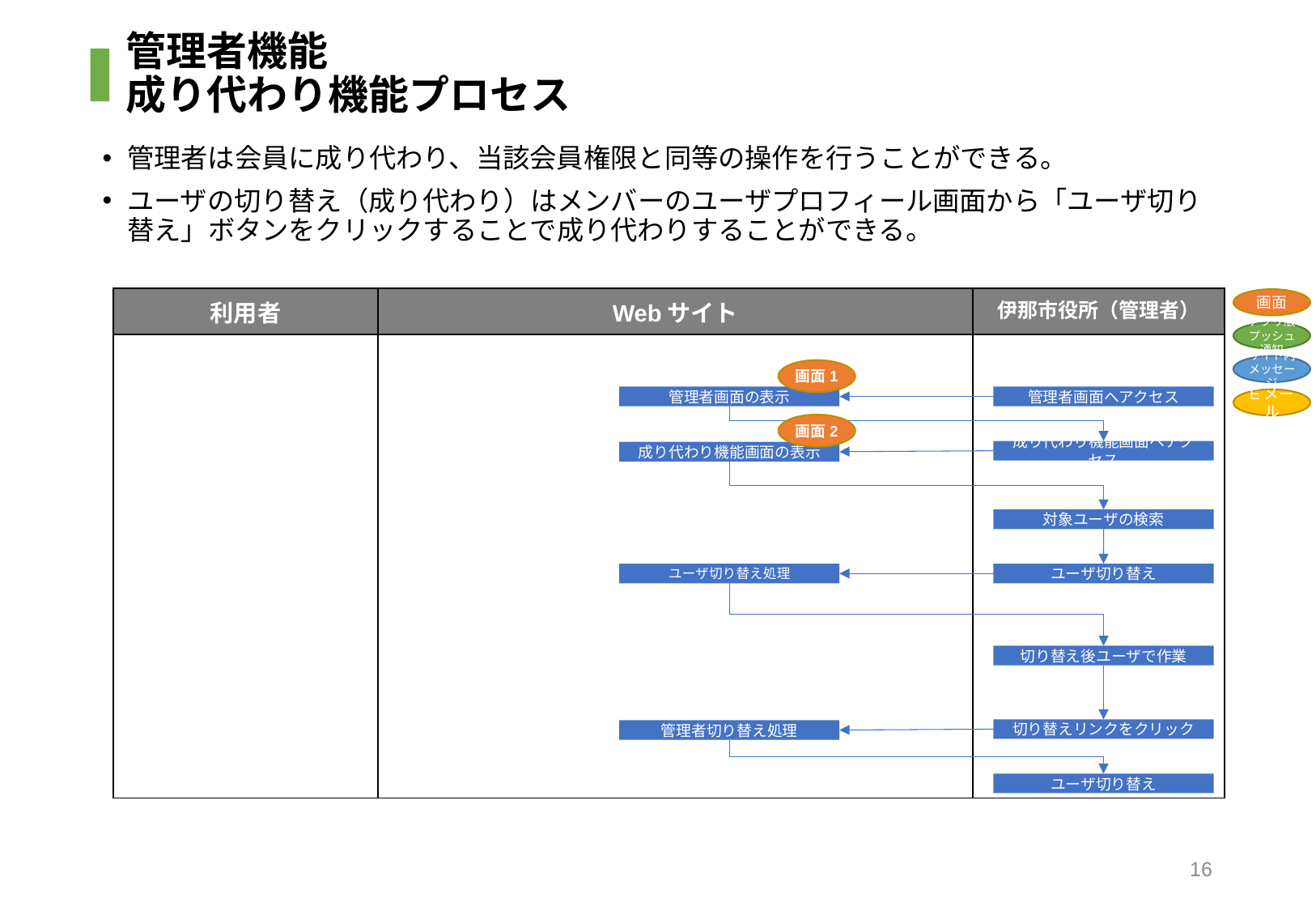

# 管理者機能 成り代わり機能プロセス
管理者は会員に成り代わり、当該会員権限と同等の操作を行うことができる。
ユーザの切り替え（成り代わり）はメンバーのユーザプロフィール画面から「ユーザ切り替え」ボタンをクリックすることで成り代わりすることができる。
| 利用者 | Webサイト | 伊那市役所（管理者） |
| --- | --- | --- |
|  |  |  |
画面
アプリ版プッシュ通知
サイト内メッセージ
画面1
管理者画面の表示
管理者画面へアクセス
Eメール
画面2
成り代わり機能画面へアクセス
成り代わり機能画面の表示
対象ユーザの検索
ユーザ切り替え処理
ユーザ切り替え
切り替え後ユーザで作業
切り替えリンクをクリック
管理者切り替え処理
ユーザ切り替え
16